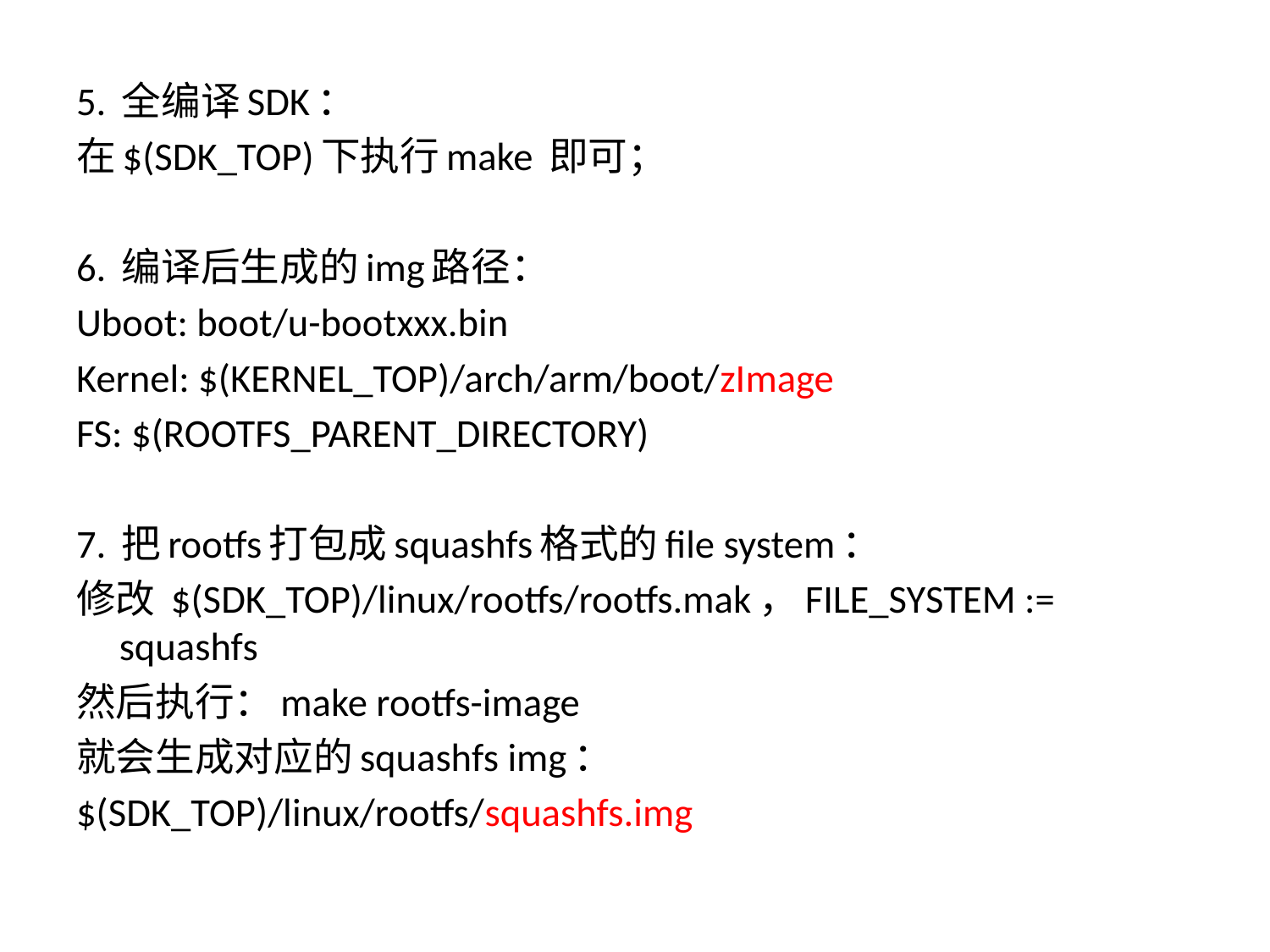

5. 全编译SDK：
在$(SDK_TOP)下执行make 即可；

6. 编译后生成的img路径：
Uboot: boot/u-bootxxx.bin
Kernel: $(KERNEL_TOP)/arch/arm/boot/zImage
FS: $(ROOTFS_PARENT_DIRECTORY)

7. 把rootfs打包成squashfs格式的file system：
修改 $(SDK_TOP)/linux/rootfs/rootfs.mak，FILE_SYSTEM := squashfs
然后执行：make rootfs-image
就会生成对应的squashfs img：
$(SDK_TOP)/linux/rootfs/squashfs.img